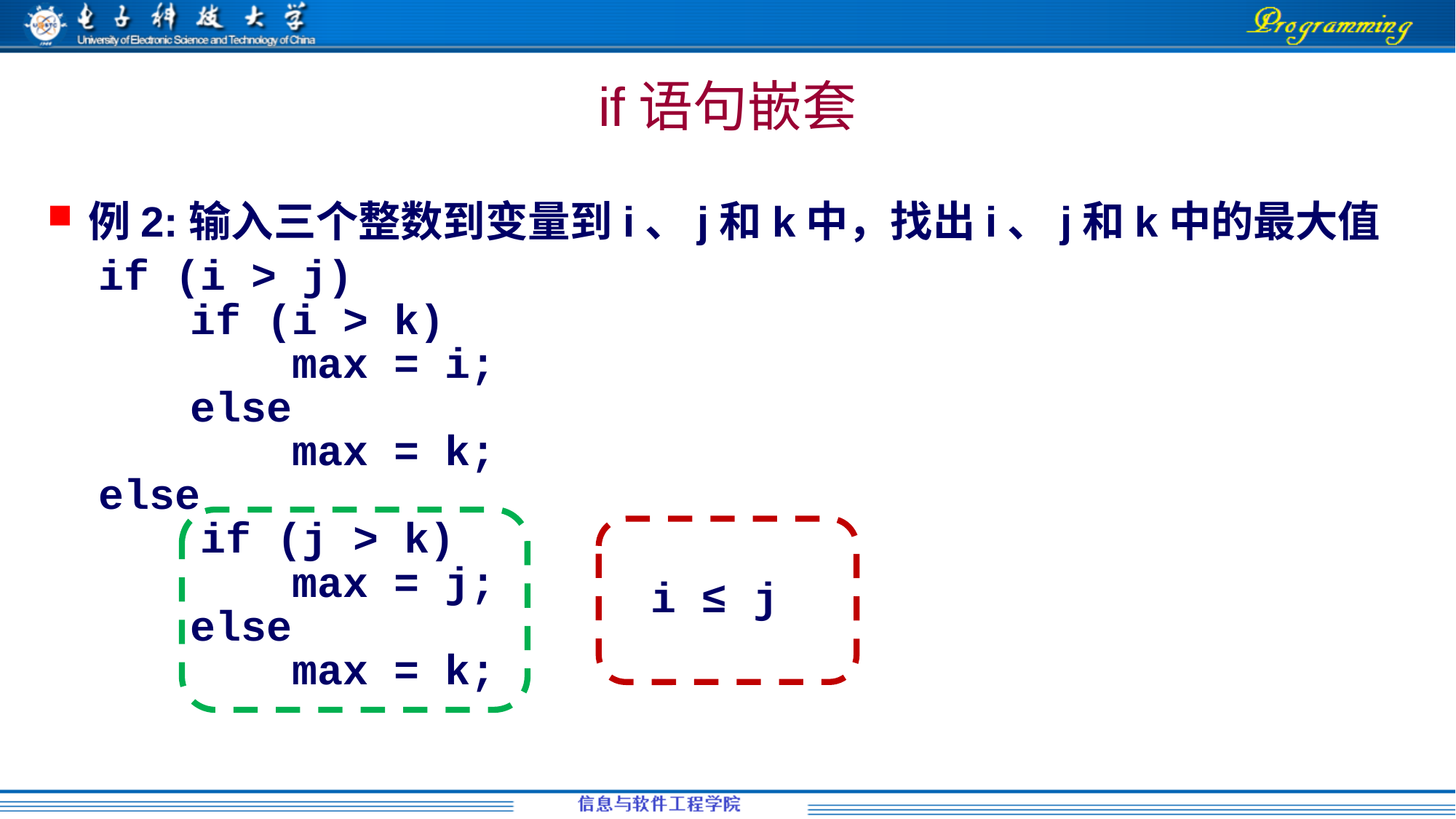

# if语句嵌套
例2:输入三个整数到变量到i、j和k中，找出i、j和k中的最大值
  if (i > j)
	    if (i > k)
	        max = i;
	    else
	        max = k;
  else
      if (j > k)
	        max = j;
	    else
	        max = k;

i ≤ j